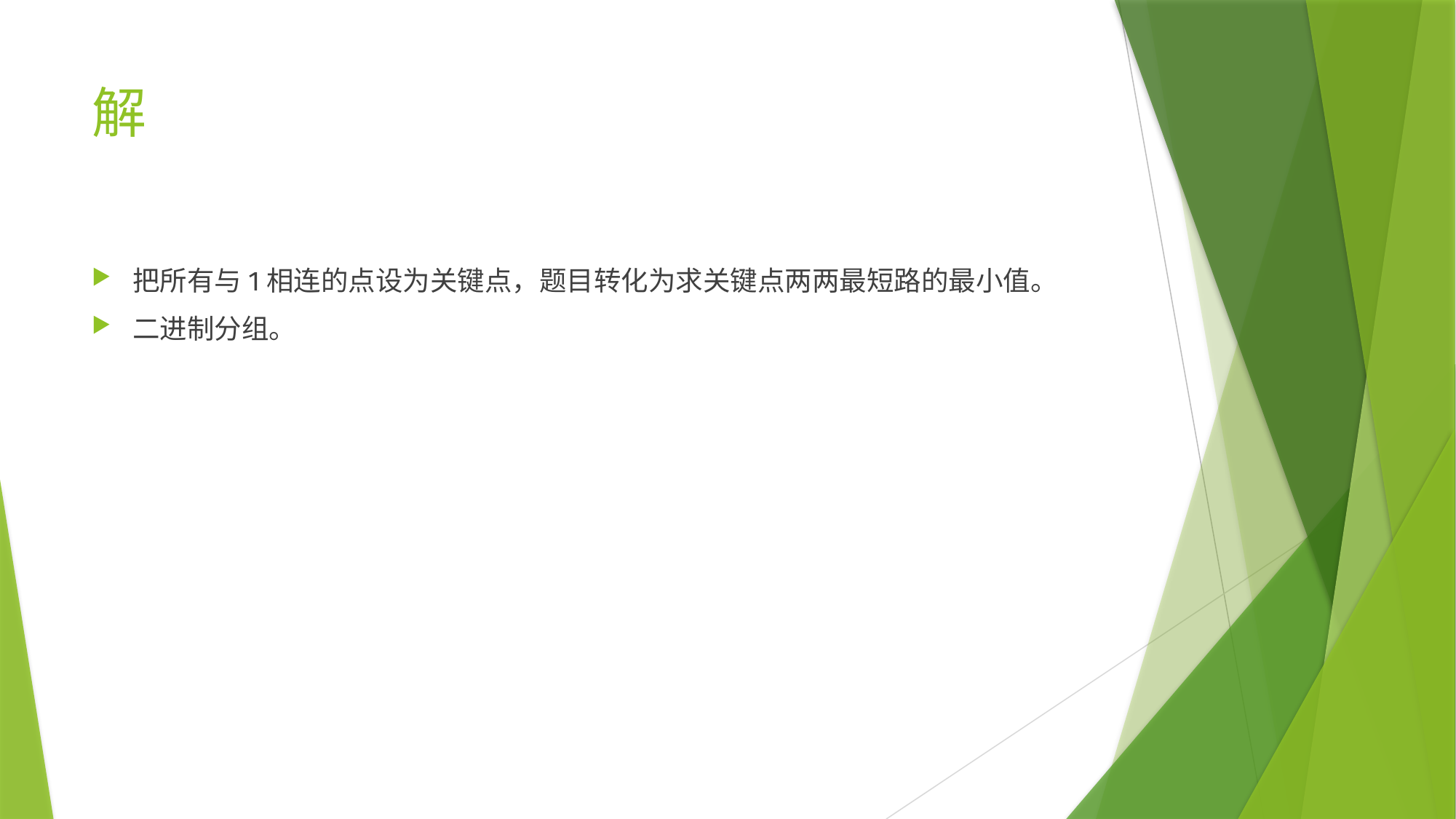

# 解
把所有与1相连的点设为关键点，题目转化为求关键点两两最短路的最小值。
二进制分组。